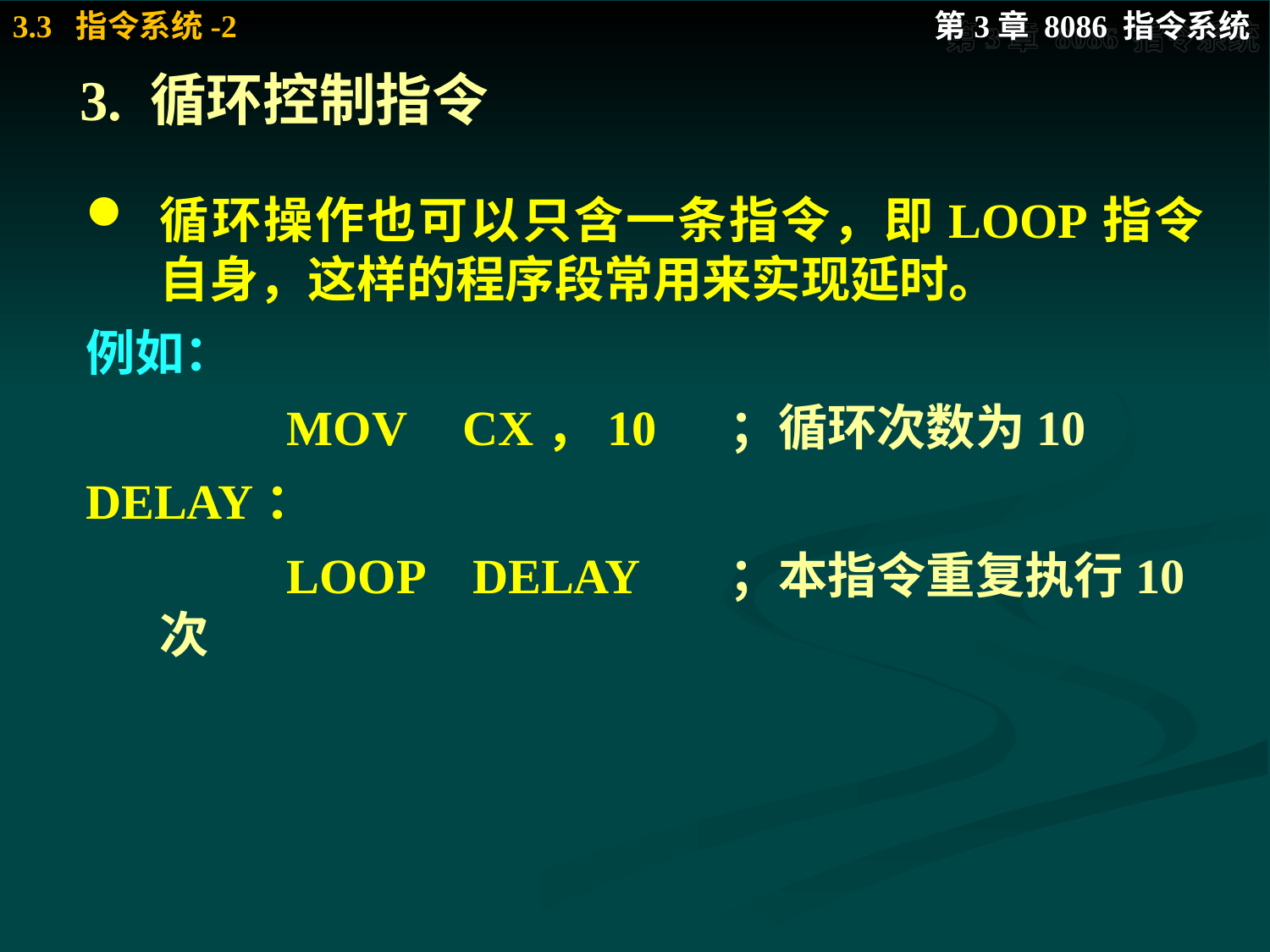

# 3. 循环控制指令
循环操作也可以只含一条指令，即LOOP指令自身，这样的程序段常用来实现延时。
例如：
		MOV	    CX，10	    ；循环次数为10
DELAY：
		LOOP    DELAY	    ；本指令重复执行10次